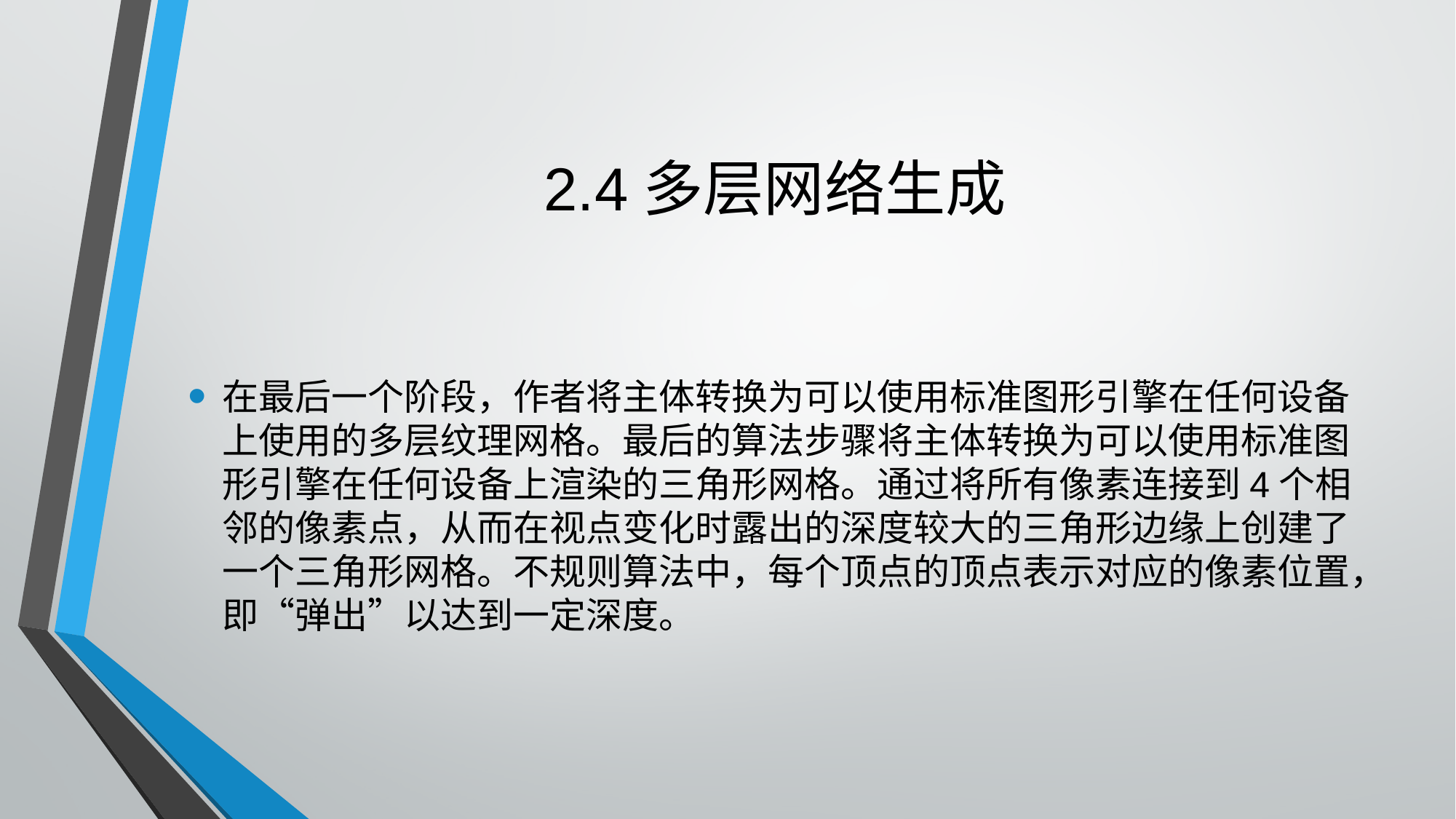

# 2.4多层网络生成
在最后一个阶段，作者将主体转换为可以使用标准图形引擎在任何设备上使用的多层纹理网格。最后的算法步骤将主体转换为可以使用标准图形引擎在任何设备上渲染的三角形网格。通过将所有像素连接到4个相邻的像素点，从而在视点变化时露出的深度较大的三角形边缘上创建了一个三角形网格。不规则算法中，每个顶点的顶点表示对应的像素位置，即“弹出”以达到一定深度。